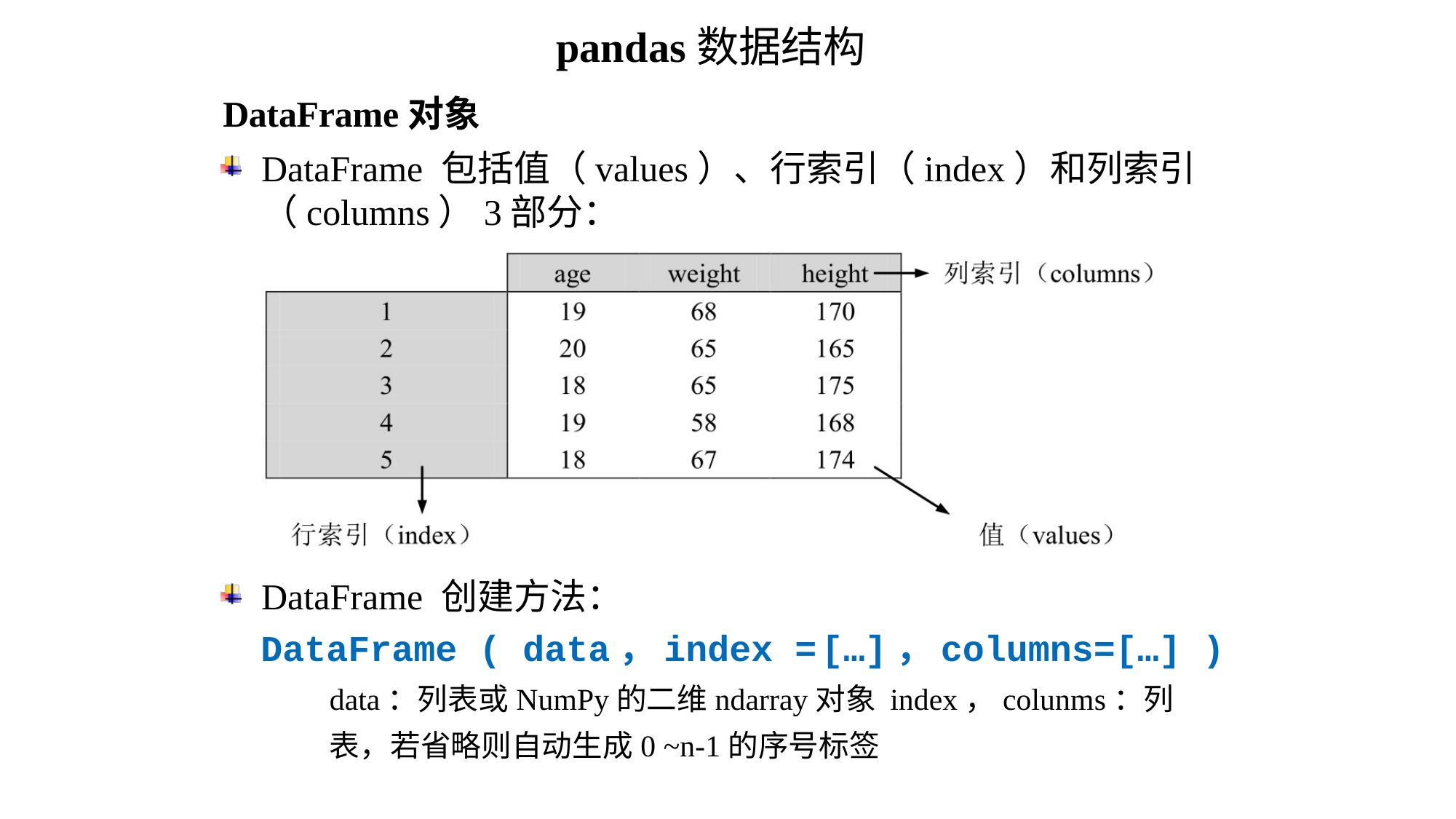

pandas数据结构
DataFrame对象
DataFrame 包括值（values）、行索引（index）和列索引（columns）3部分：

DataFrame 创建方法：

DataFrame ( data，index =	[…]，columns=[…] )
data：列表或NumPy的二维ndarray对象 index，colunms：列表，若省略则自动生成0 ~n-1的序号标签